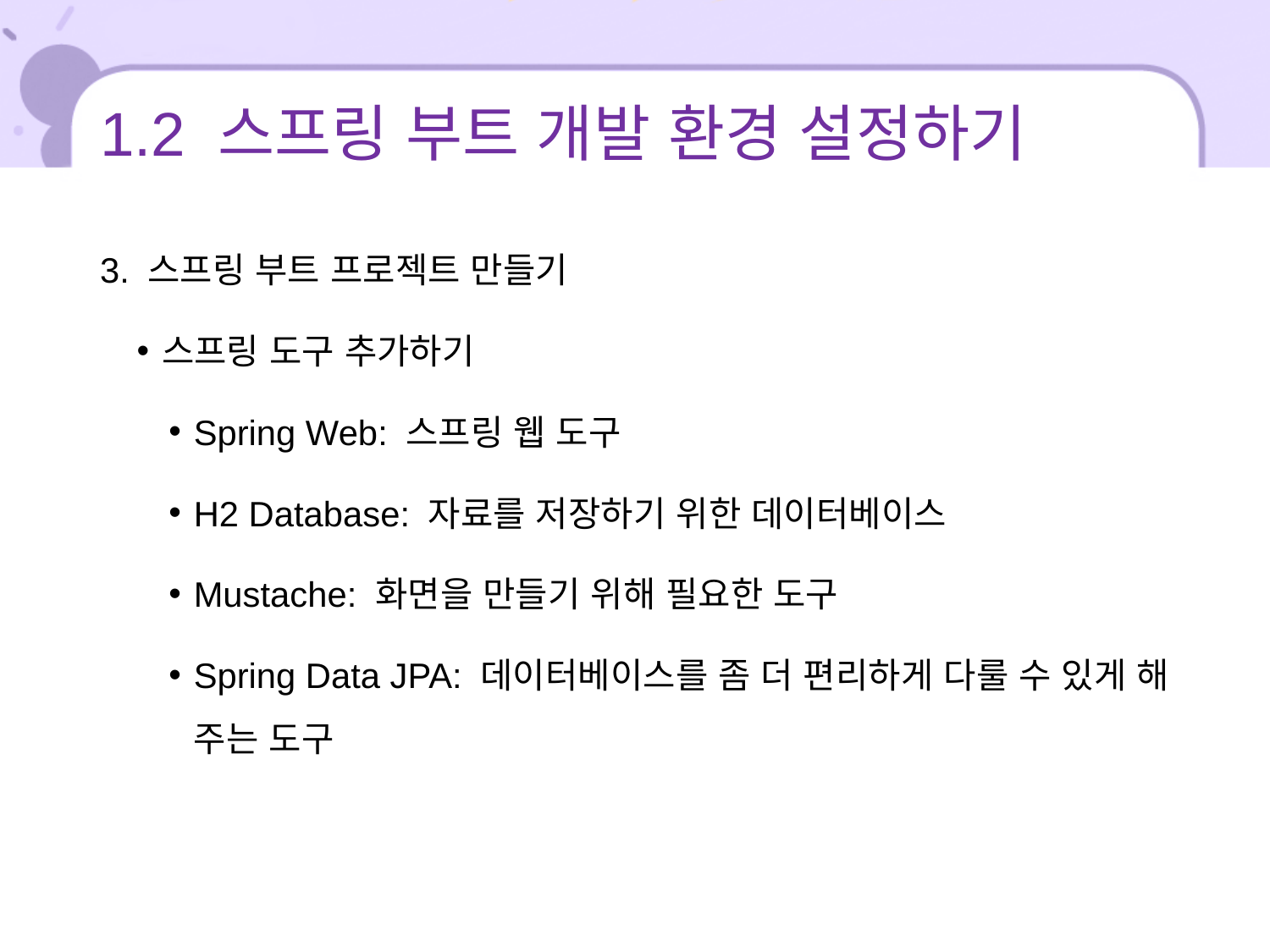

# 1.2 스프링 부트 개발 환경 설정하기
3. 스프링 부트 프로젝트 만들기
스프링 도구 추가하기
Spring Web: 스프링 웹 도구
H2 Database: 자료를 저장하기 위한 데이터베이스
Mustache: 화면을 만들기 위해 필요한 도구
Spring Data JPA: 데이터베이스를 좀 더 편리하게 다룰 수 있게 해 주는 도구